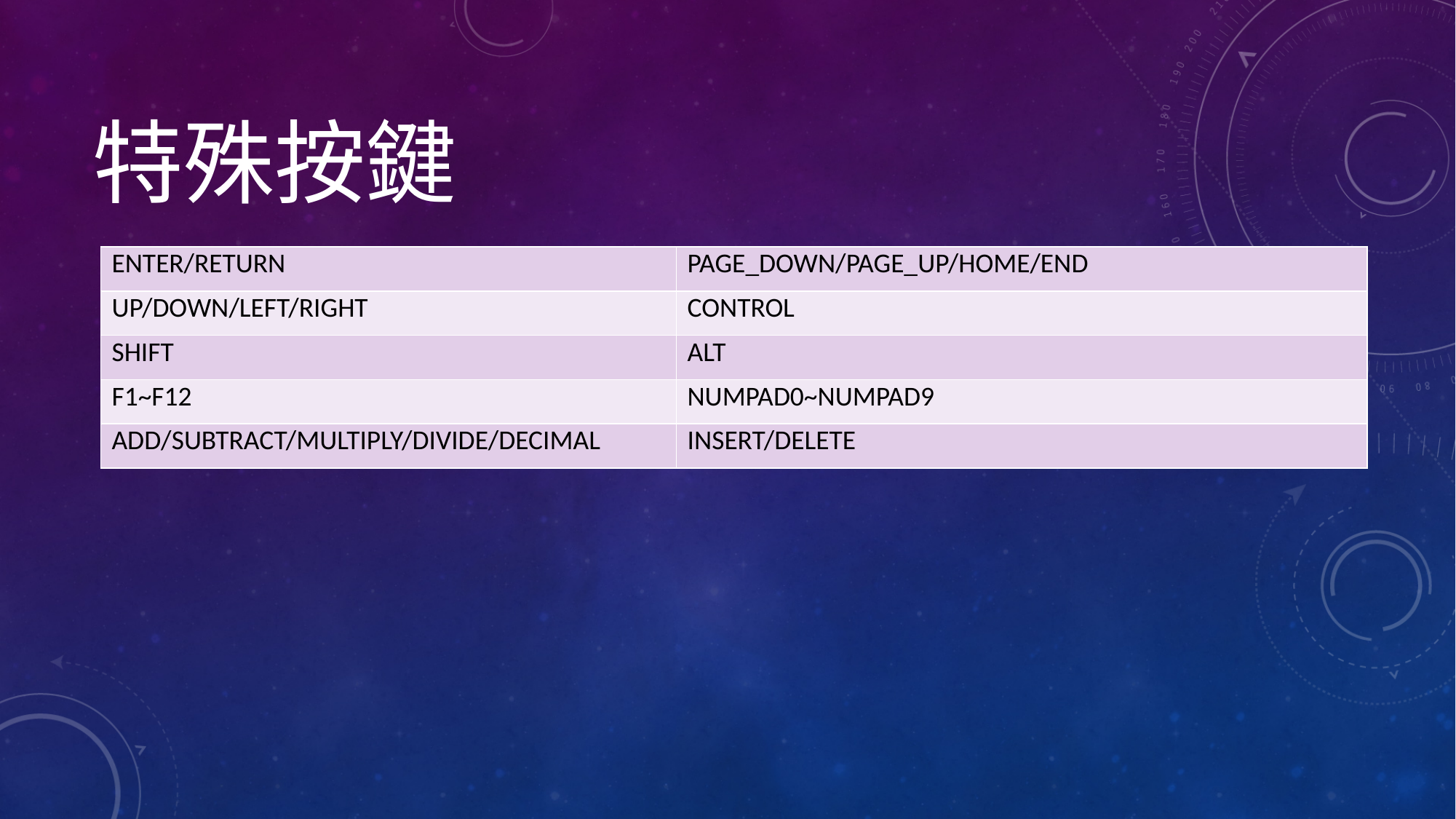

# 特殊按鍵
| ENTER/RETURN | PAGE\_DOWN/PAGE\_UP/HOME/END |
| --- | --- |
| UP/DOWN/LEFT/RIGHT | CONTROL |
| SHIFT | ALT |
| F1~F12 | NUMPAD0~NUMPAD9 |
| ADD/SUBTRACT/MULTIPLY/DIVIDE/DECIMAL | INSERT/DELETE |